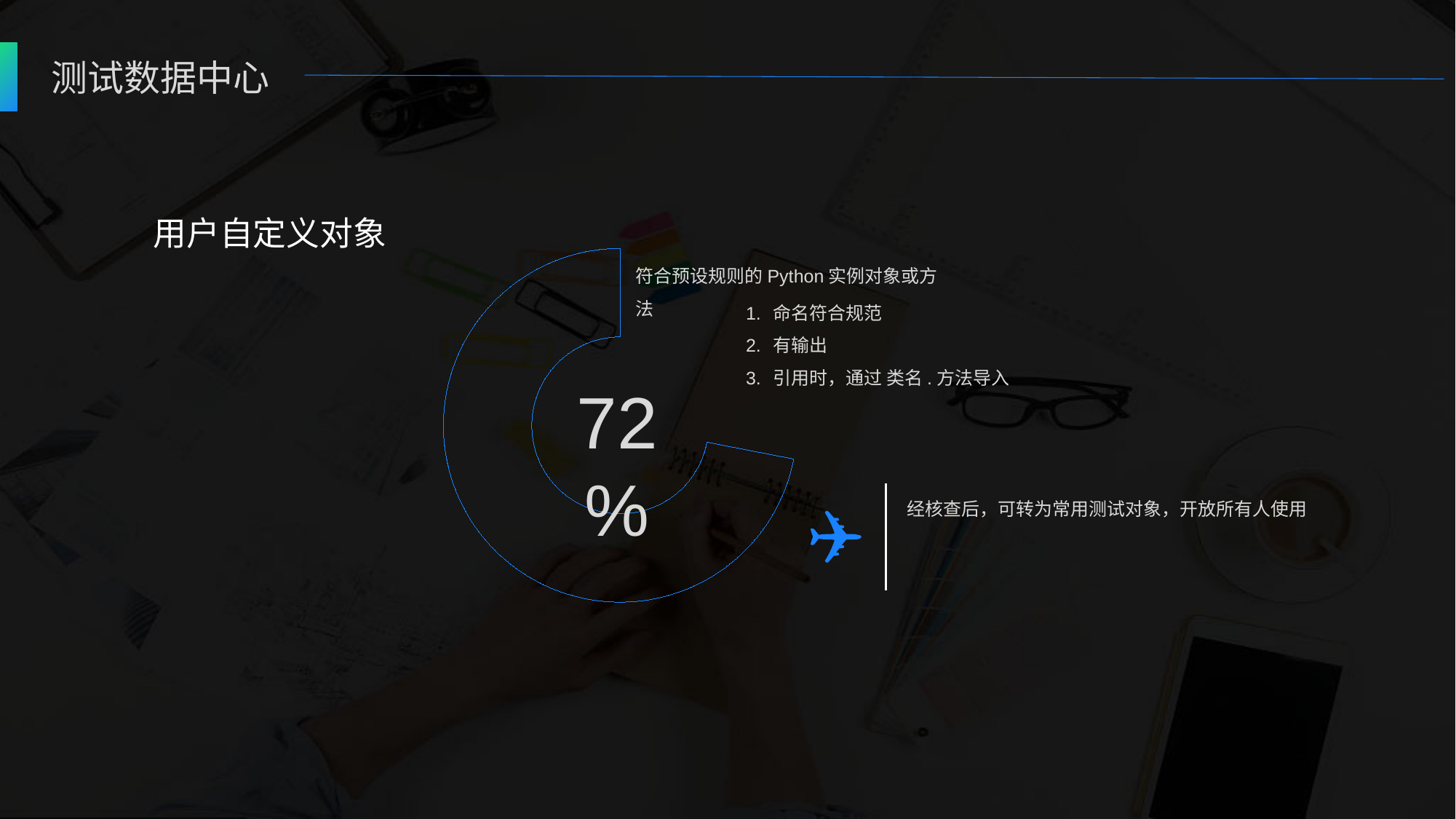

测试数据中心
用户自定义对象

### Chart

| Category | 销售额 |
|---|---|
| 第一季度 | 8.200000000000001 |
| 第二季度 | 3.2 |
符合预设规则的Python实例对象或方法
命名符合规范
有输出
引用时，通过 类名.方法导入
72%
经核查后，可转为常用测试对象，开放所有人使用